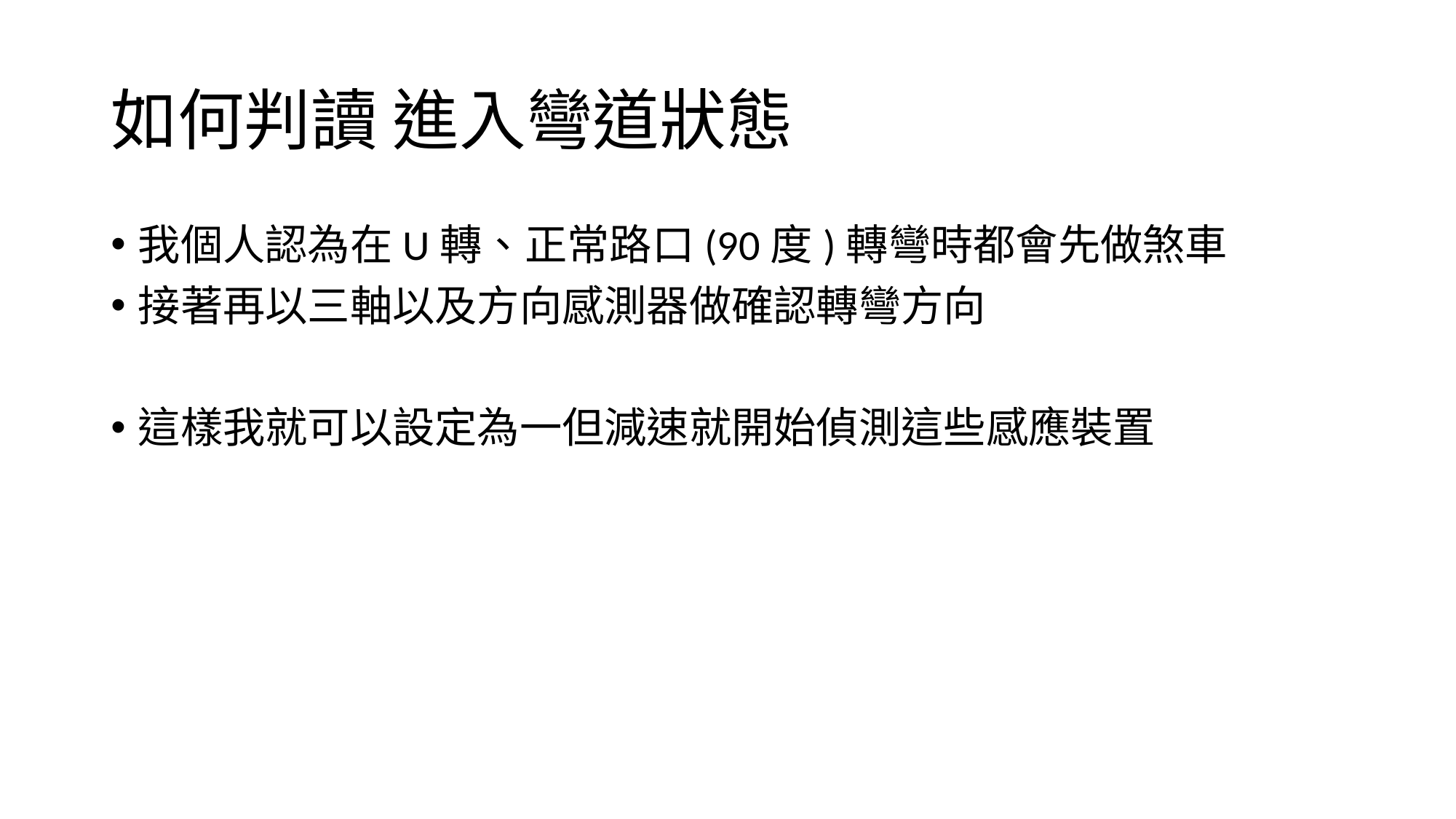

# 如何判讀 進入彎道狀態
我個人認為在U轉、正常路口(90度)轉彎時都會先做煞車
接著再以三軸以及方向感測器做確認轉彎方向

這樣我就可以設定為一但減速就開始偵測這些感應裝置